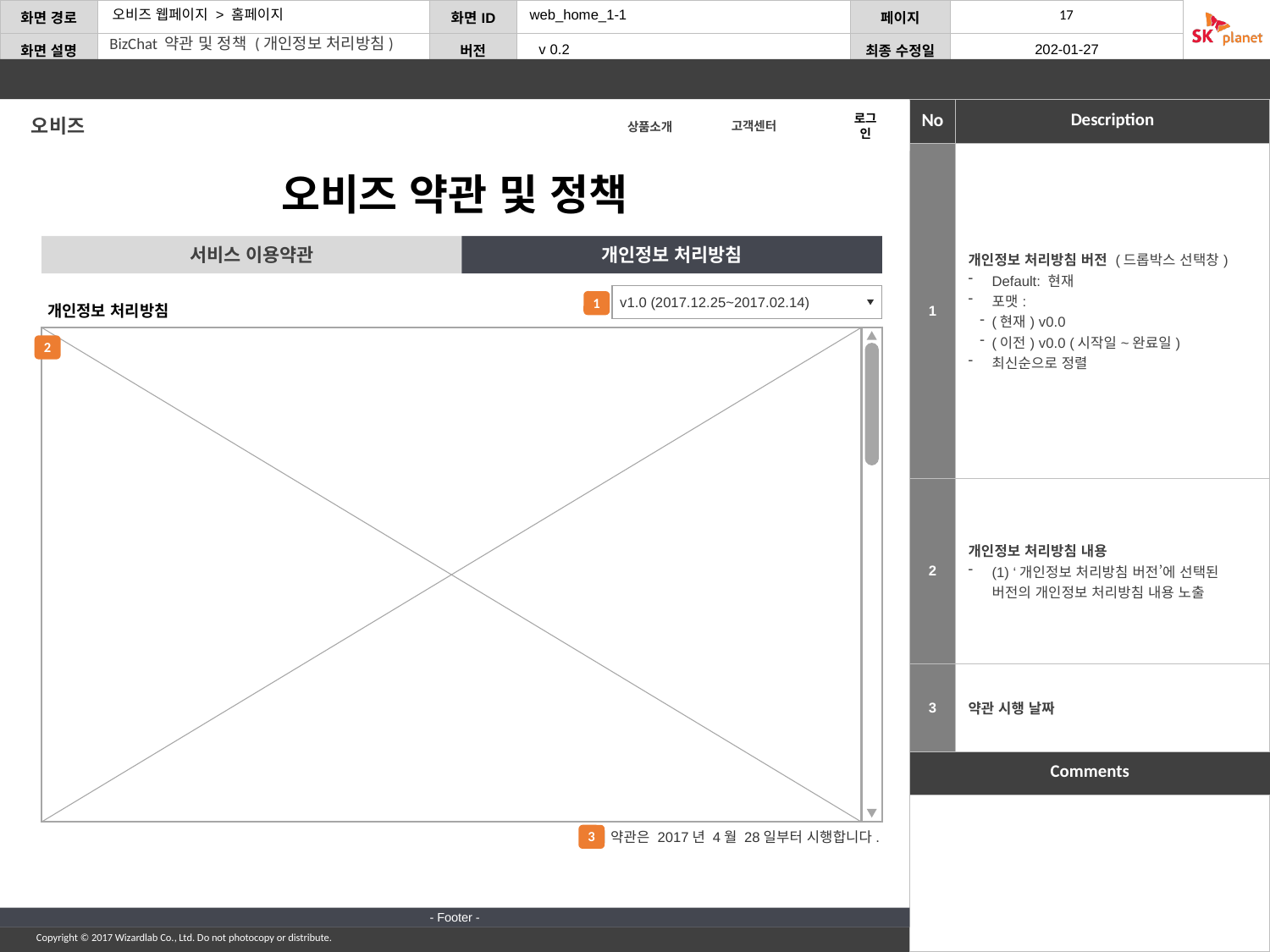

web_home_1-1
BizChat 약관 및 정책 (개인정보 처리방침)

오비즈
로그인
고객센터
상품소개
| 1 | 개인정보 처리방침 버전 (드롭박스 선택창) Default: 현재 포맷: (현재) v0.0 (이전) v0.0 (시작일~완료일) 최신순으로 정렬 |
| --- | --- |
| 2 | 개인정보 처리방침 내용 (1) ‘개인정보 처리방침 버전’에 선택된 버전의 개인정보 처리방침 내용 노출 |
| 3 | 약관 시행 날짜 |
오비즈 약관 및 정책
서비스 이용약관
개인정보 처리방침
v1.0 (2017.12.25~2017.02.14)

1
개인정보 처리방침

2

이 약관은 2017년 4월 28일부터 시행합니다.

3
- Footer -